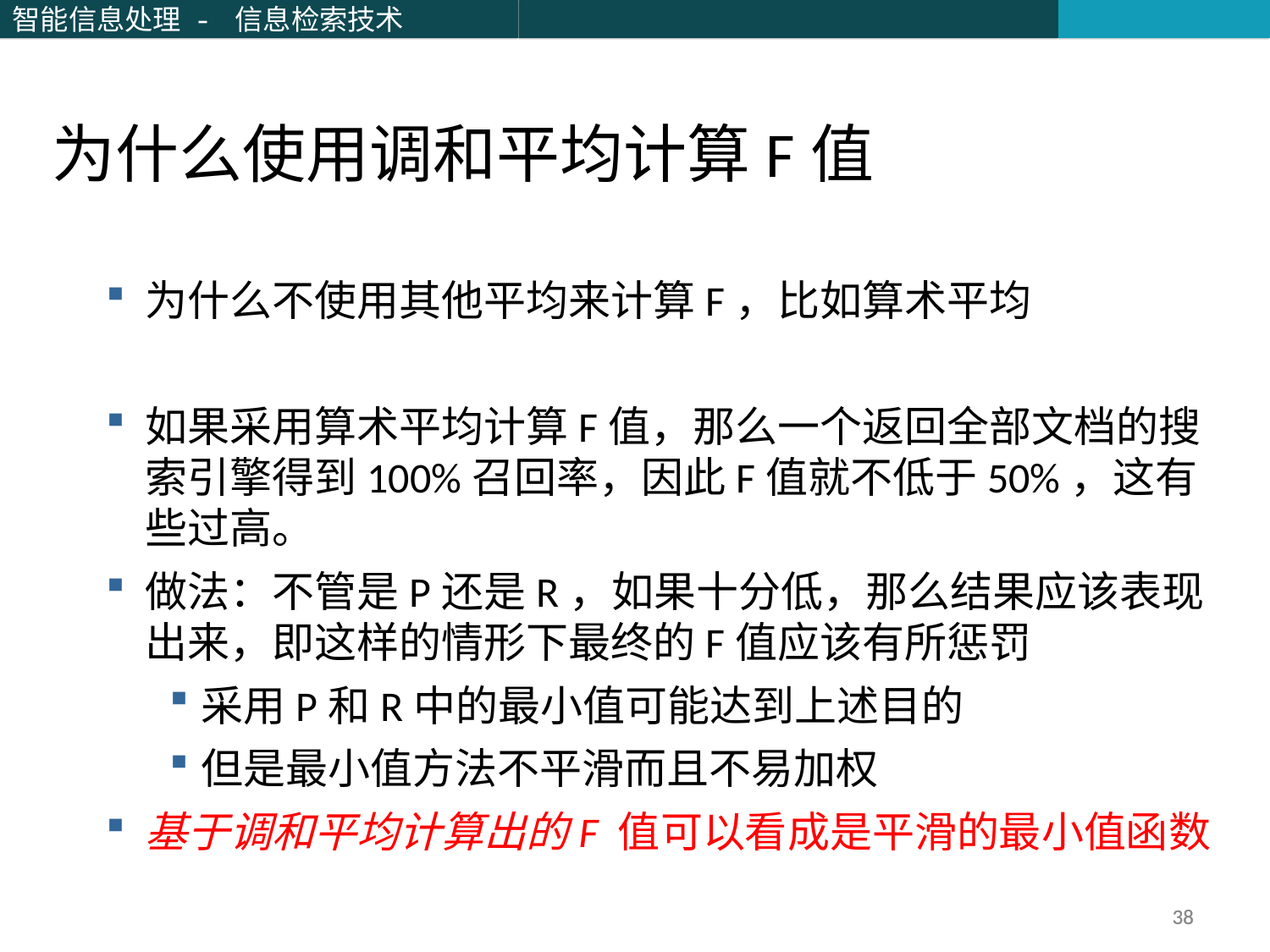

为什么使用调和平均计算F值
为什么不使用其他平均来计算F，比如算术平均

如果采用算术平均计算F值，那么一个返回全部文档的搜索引擎得到100%召回率，因此F值就不低于50%，这有些过高。
做法：不管是P还是R，如果十分低，那么结果应该表现出来，即这样的情形下最终的F值应该有所惩罚
采用P和R中的最小值可能达到上述目的
但是最小值方法不平滑而且不易加权
基于调和平均计算出的F 值可以看成是平滑的最小值函数
38
38